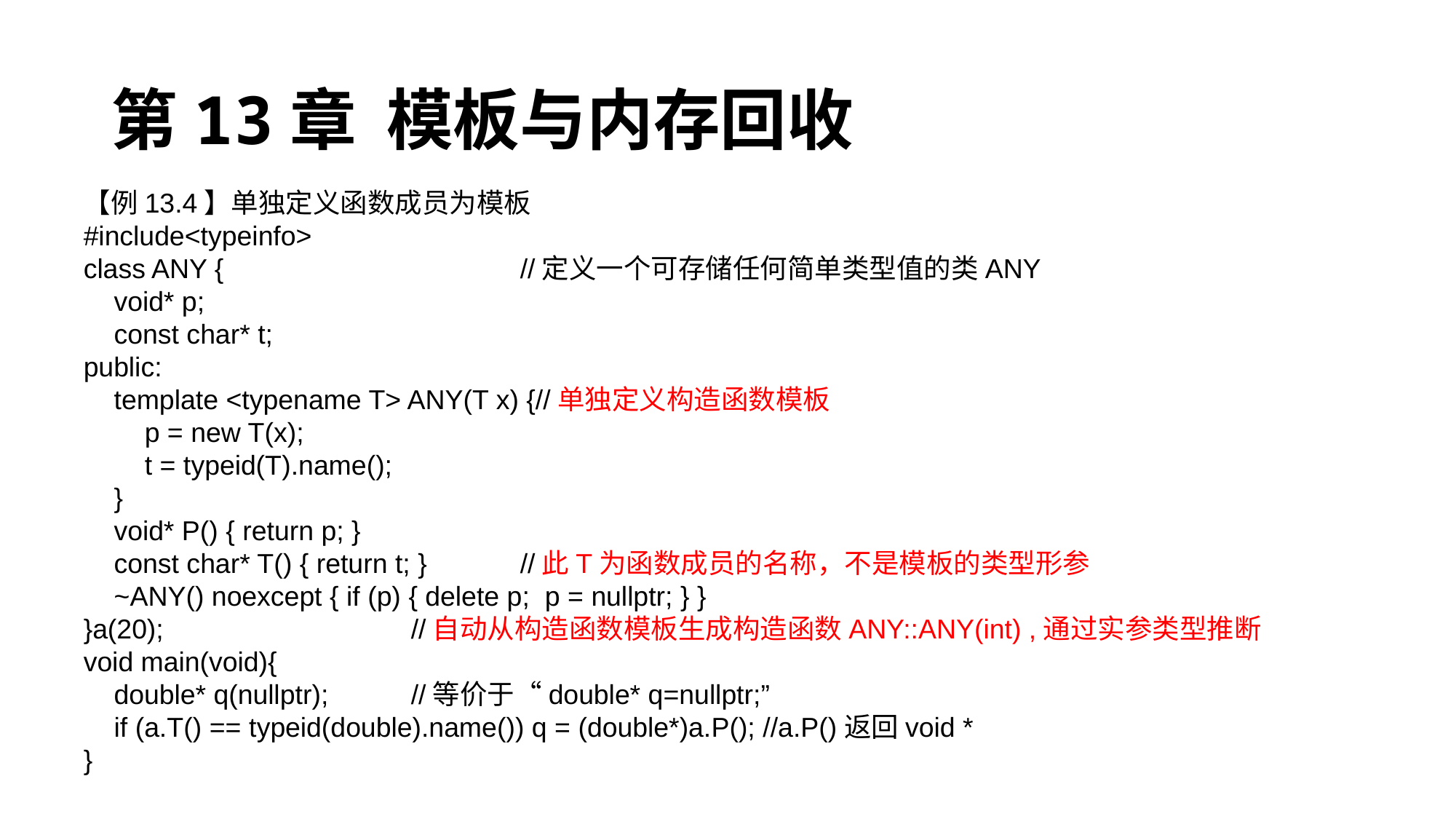

# 第13章  模板与内存回收
【例13.4】单独定义函数成员为模板
#include<typeinfo>
class ANY {			//定义一个可存储任何简单类型值的类ANY
    void* p;
    const char* t;
public:
    template <typename T> ANY(T x) {//单独定义构造函数模板
        p = new T(x);
        t = typeid(T).name();
    }
    void* P() { return p; }
    const char* T() { return t; }	//此T为函数成员的名称，不是模板的类型形参
    ~ANY() noexcept { if (p) { delete p;  p = nullptr; } }
}a(20);			//自动从构造函数模板生成构造函数ANY::ANY(int) ,通过实参类型推断
void main(void){
    double* q(nullptr);	//等价于“double* q=nullptr;”
    if (a.T() == typeid(double).name()) q = (double*)a.P(); //a.P()返回void *
}